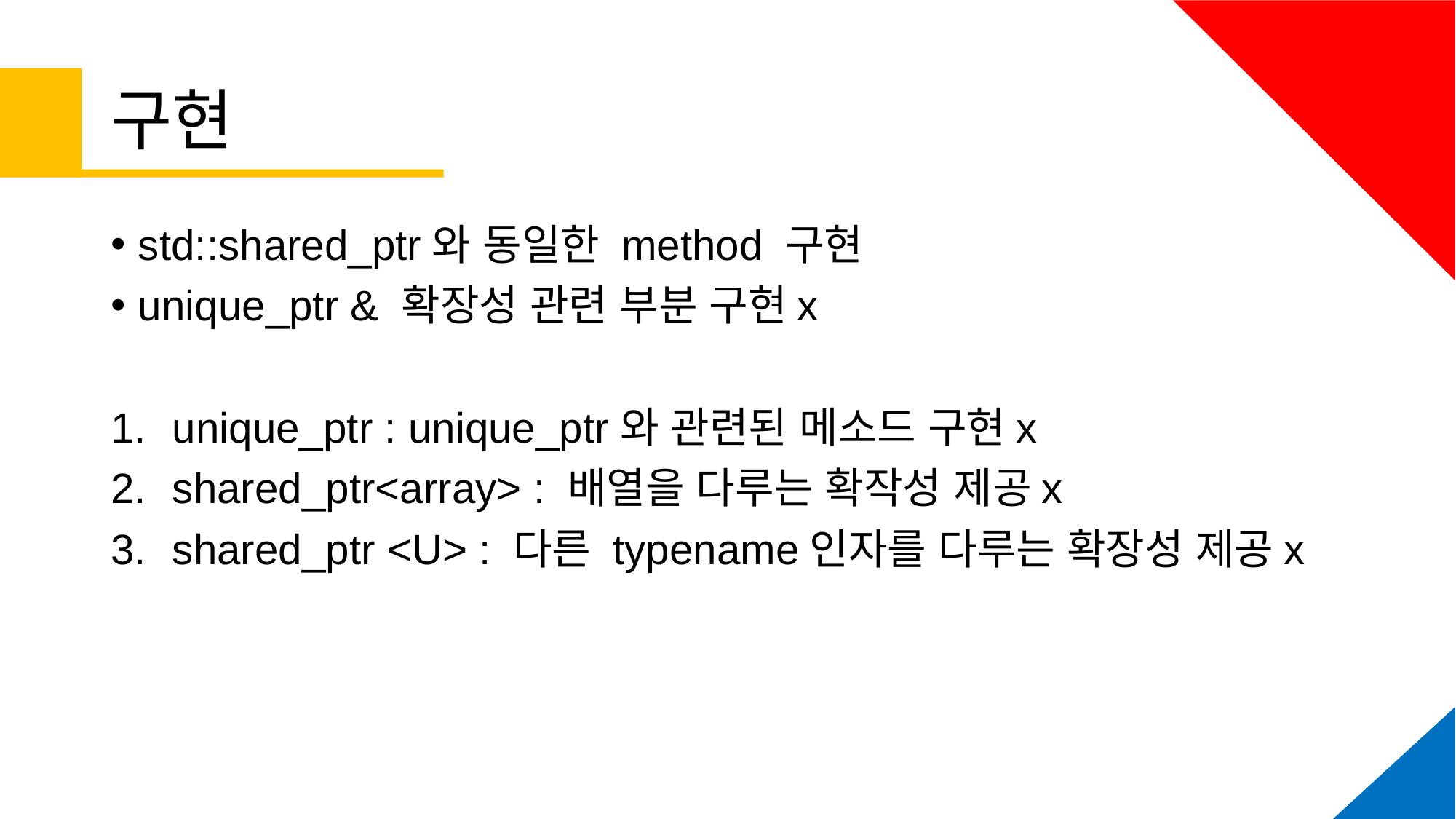

# 구현

std::shared_ptr와 동일한 method 구현
unique_ptr & 확장성 관련 부분 구현x

unique_ptr : unique_ptr와 관련된 메소드 구현x
shared_ptr<array> : 배열을 다루는 확작성 제공x
shared_ptr <U> : 다른 typename인자를 다루는 확장성 제공x